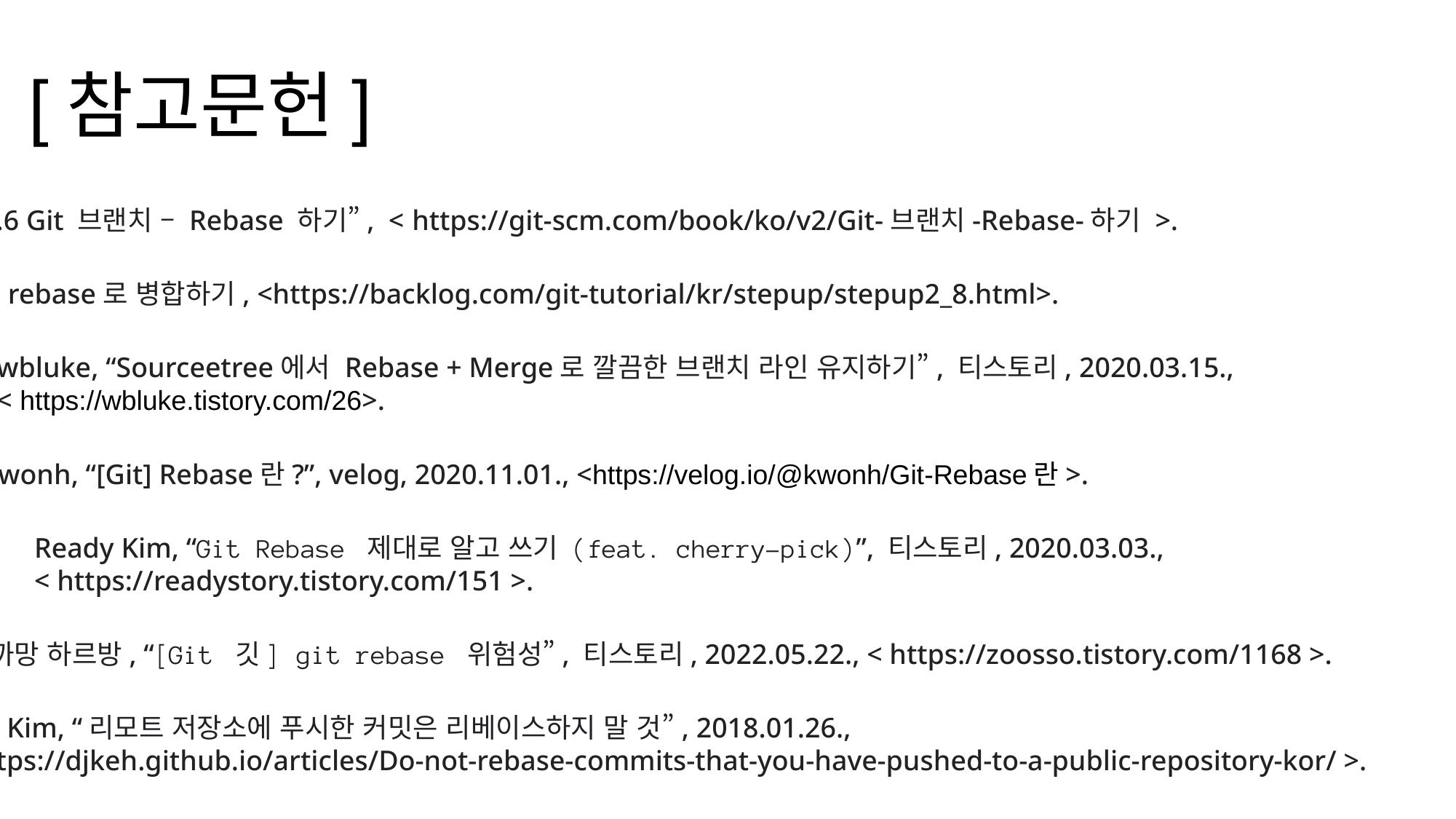

[참고문헌]
“3.6 Git 브랜치 – Rebase 하기”,  < https://git-scm.com/book/ko/v2/Git-브랜치-Rebase-하기 >.
7. rebase로 병합하기, <https://backlog.com/git-tutorial/kr/stepup/stepup2_8.html>.
wbluke, “Sourceetree에서 Rebase + Merge로 깔끔한 브랜치 라인 유지하기”, 티스토리, 2020.03.15.,
< https://wbluke.tistory.com/26>.
kwonh, “[Git] Rebase란?”, velog, 2020.11.01., <https://velog.io/@kwonh/Git-Rebase란>.
Ready Kim, “Git Rebase 제대로 알고 쓰기 (feat. cherry-pick)”, 티스토리, 2020.03.03.,
< https://readystory.tistory.com/151 >.
까망 하르방, “[Git 깃] git rebase 위험성”, 티스토리, 2022.05.22., < https://zoosso.tistory.com/1168 >.
Uno Kim, “리모트 저장소에 푸시한 커밋은 리베이스하지 말 것”, 2018.01.26.,
< https://djkeh.github.io/articles/Do-not-rebase-commits-that-you-have-pushed-to-a-public-repository-kor/ >.